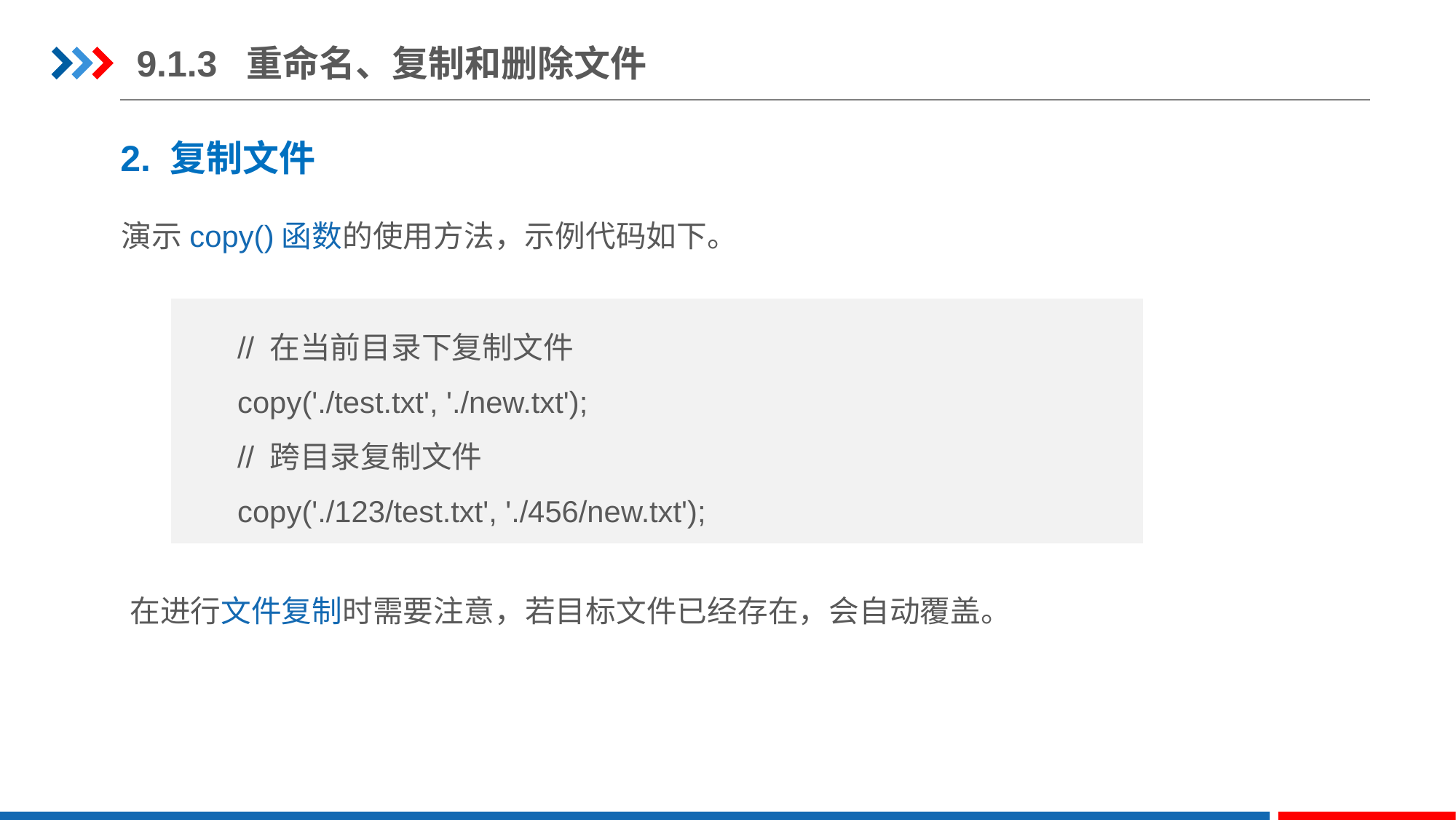

9.1.3  重命名、复制和删除文件
2. 复制文件
演示copy()函数的使用方法，示例代码如下。

// 在当前目录下复制文件
copy('./test.txt', './new.txt');
// 跨目录复制文件
copy('./123/test.txt', './456/new.txt');
在进行文件复制时需要注意，若目标文件已经存在，会自动覆盖。